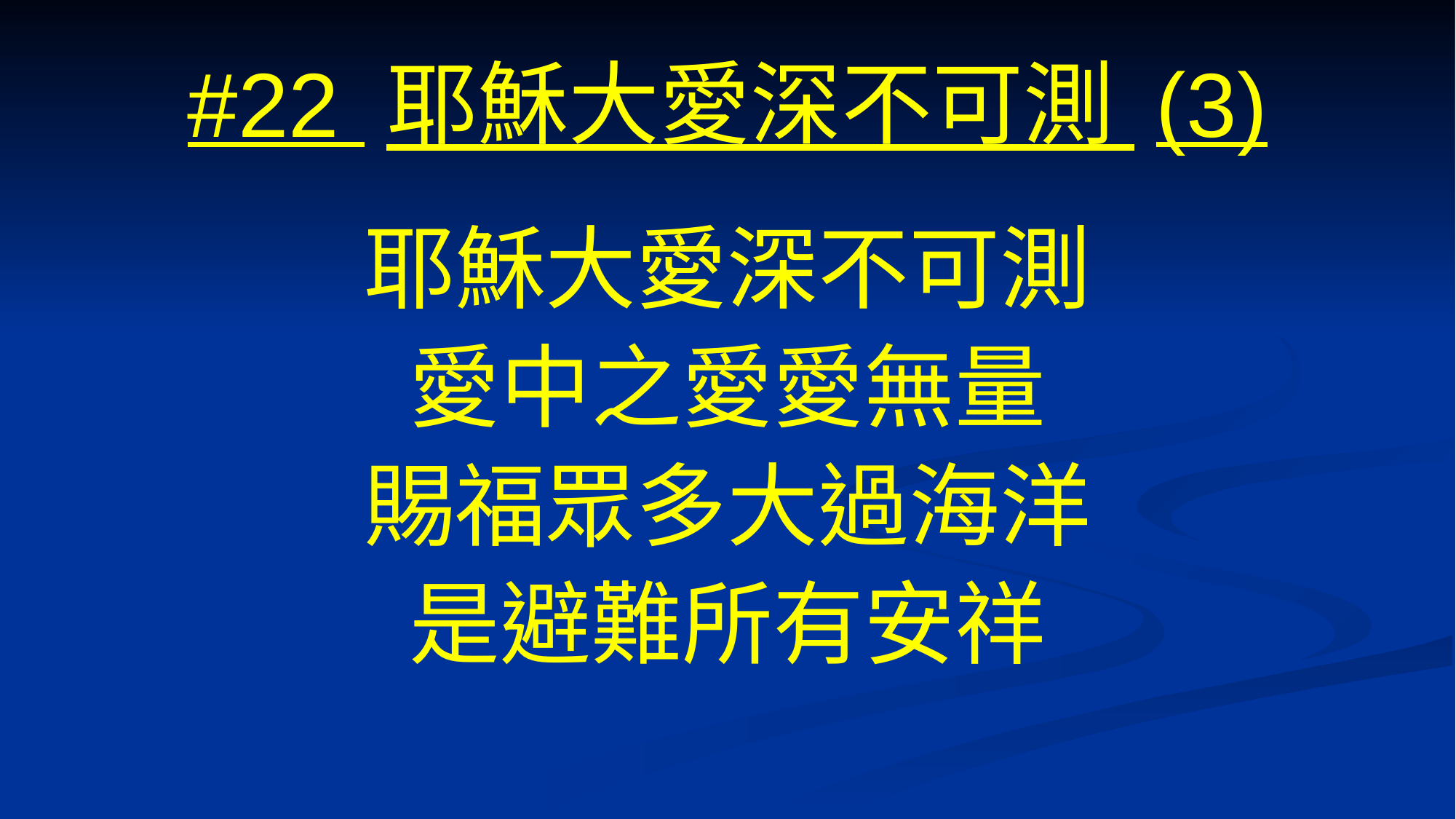

# #22 耶穌大愛深不可測 (3)
耶穌大愛深不可測
愛中之愛愛無量
賜福眾多大過海洋
是避難所有安祥